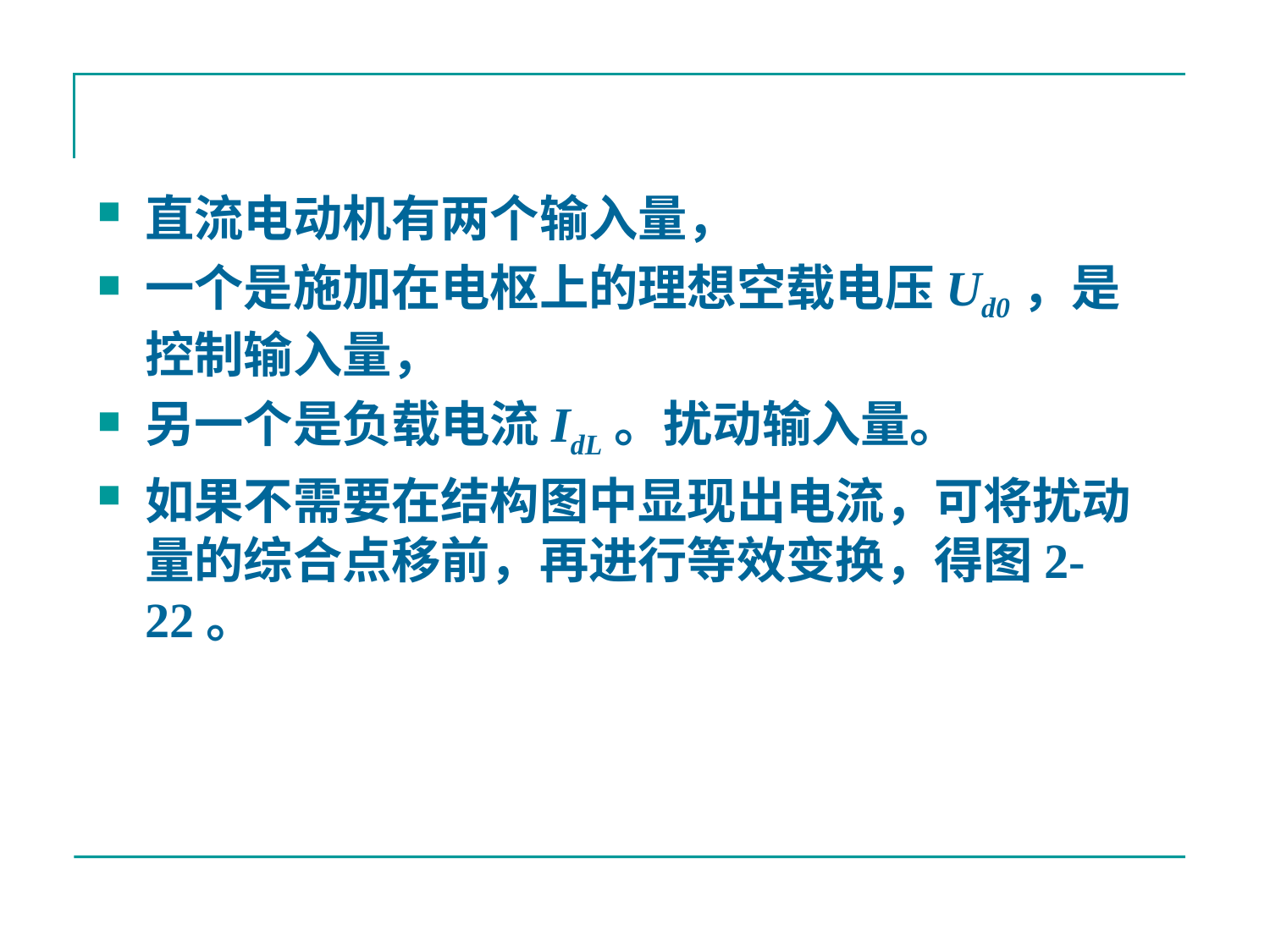

#
直流电动机有两个输入量，
一个是施加在电枢上的理想空载电压Ud0，是控制输入量，
另一个是负载电流IdL。扰动输入量。
如果不需要在结构图中显现出电流，可将扰动量的综合点移前，再进行等效变换，得图2-22。